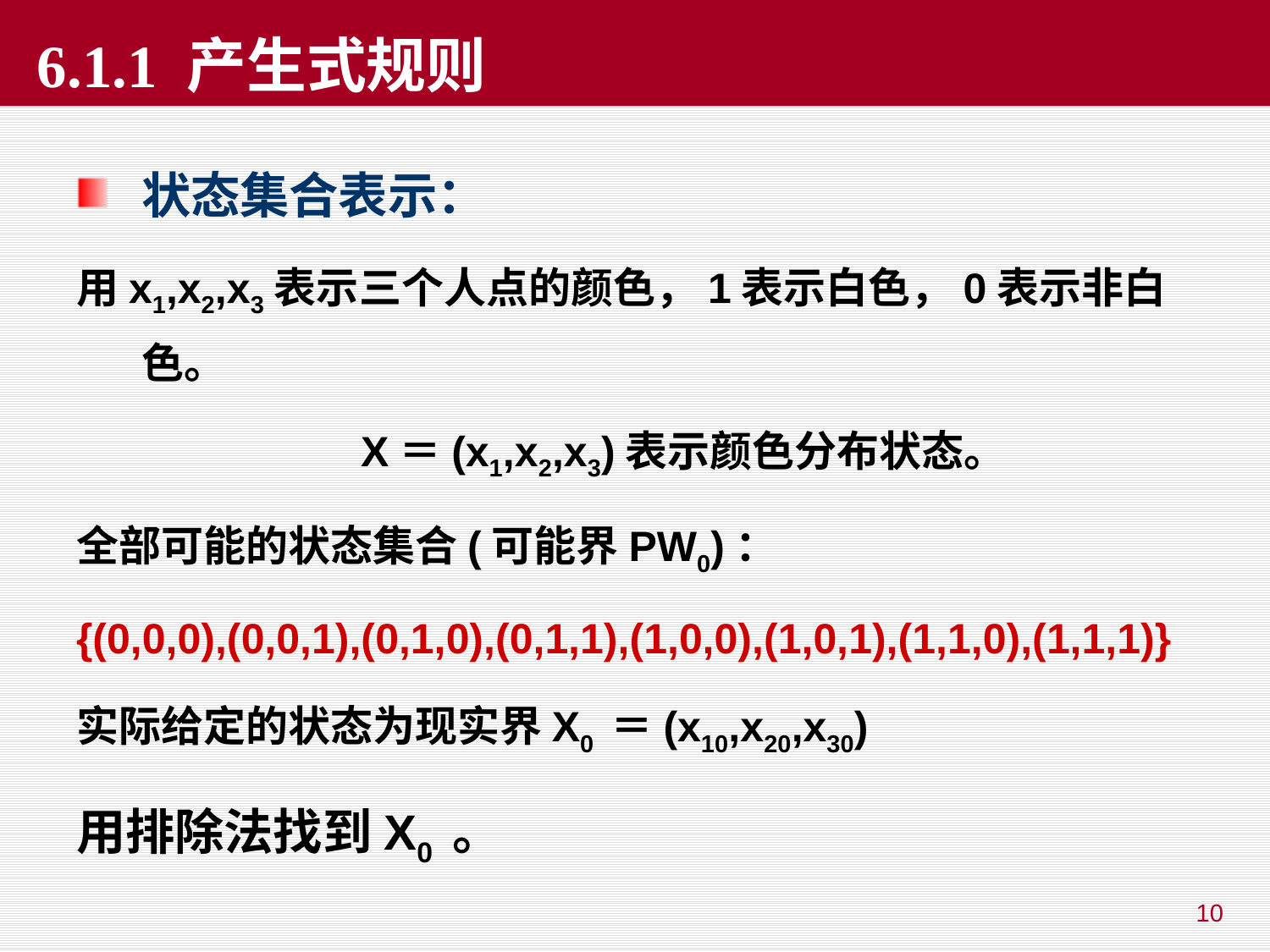

# 6.1.1 产生式规则
状态集合表示：
用x1,x2,x3表示三个人点的颜色，1表示白色，0表示非白色。
                        X＝(x1,x2,x3)表示颜色分布状态。
全部可能的状态集合(可能界PW0)：
{(0,0,0),(0,0,1),(0,1,0),(0,1,1),(1,0,0),(1,0,1),(1,1,0),(1,1,1)}
实际给定的状态为现实界X0 ＝(x10,x20,x30)
用排除法找到X0 。
10